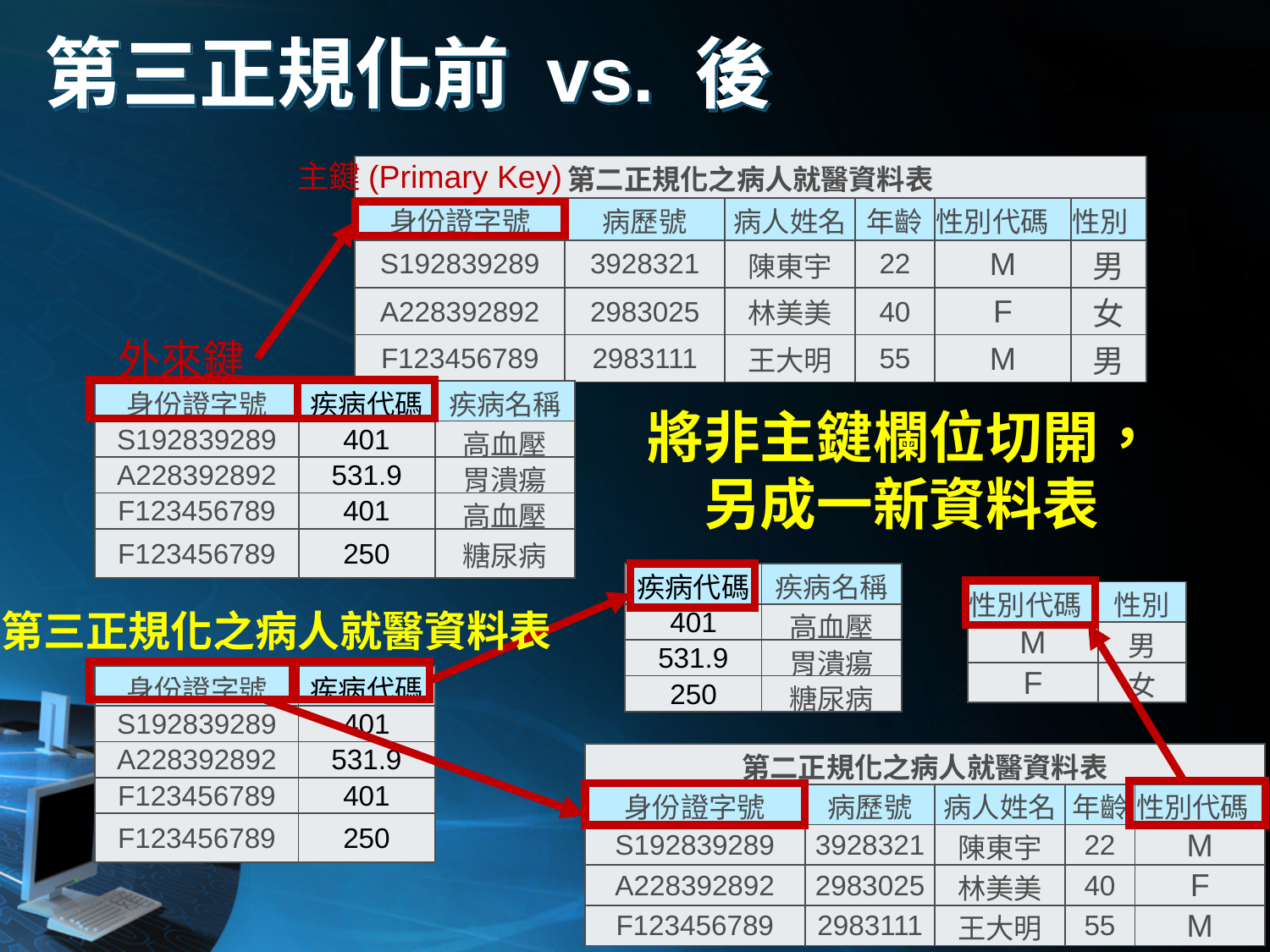

# 第三正規化前 vs. 後
主鍵(Primary Key)
| 第二正規化之病人就醫資料表 |  |  |  |  |  |
| --- | --- | --- | --- | --- | --- |
| 身份證字號 | 病歷號 | 病人姓名 | 年齡 | 性別代碼 | 性別 |
| S192839289 | 3928321 | 陳東宇 | 22 | M | 男 |
| A228392892 | 2983025 | 林美美 | 40 | F | 女 |
| F123456789 | 2983111 | 王大明 | 55 | M | 男 |

外來鍵

| 身份證字號 | 疾病代碼 | 疾病名稱 |
| --- | --- | --- |
| S192839289 | 401 | 高血壓 |
| A228392892 | 531.9 | 胃潰瘍 |
| F123456789 | 401 | 高血壓 |
| F123456789 | 250 | 糖尿病 |
將非主鍵欄位切開，
另成一新資料表

| 疾病代碼 | 疾病名稱 |
| --- | --- |
| 401 | 高血壓 |
| 531.9 | 胃潰瘍 |
| 250 | 糖尿病 |

| 性別代碼 | 性別 |
| --- | --- |
| M | 男 |
| F | 女 |
第三正規化之病人就醫資料表

| 身份證字號 | 疾病代碼 |
| --- | --- |
| S192839289 | 401 |
| A228392892 | 531.9 |
| F123456789 | 401 |
| F123456789 | 250 |
| 第二正規化之病人就醫資料表 |  |  |  |  |
| --- | --- | --- | --- | --- |
| 身份證字號 | 病歷號 | 病人姓名 | 年齡 | 性別代碼 |
| S192839289 | 3928321 | 陳東宇 | 22 | M |
| A228392892 | 2983025 | 林美美 | 40 | F |
| F123456789 | 2983111 | 王大明 | 55 | M |